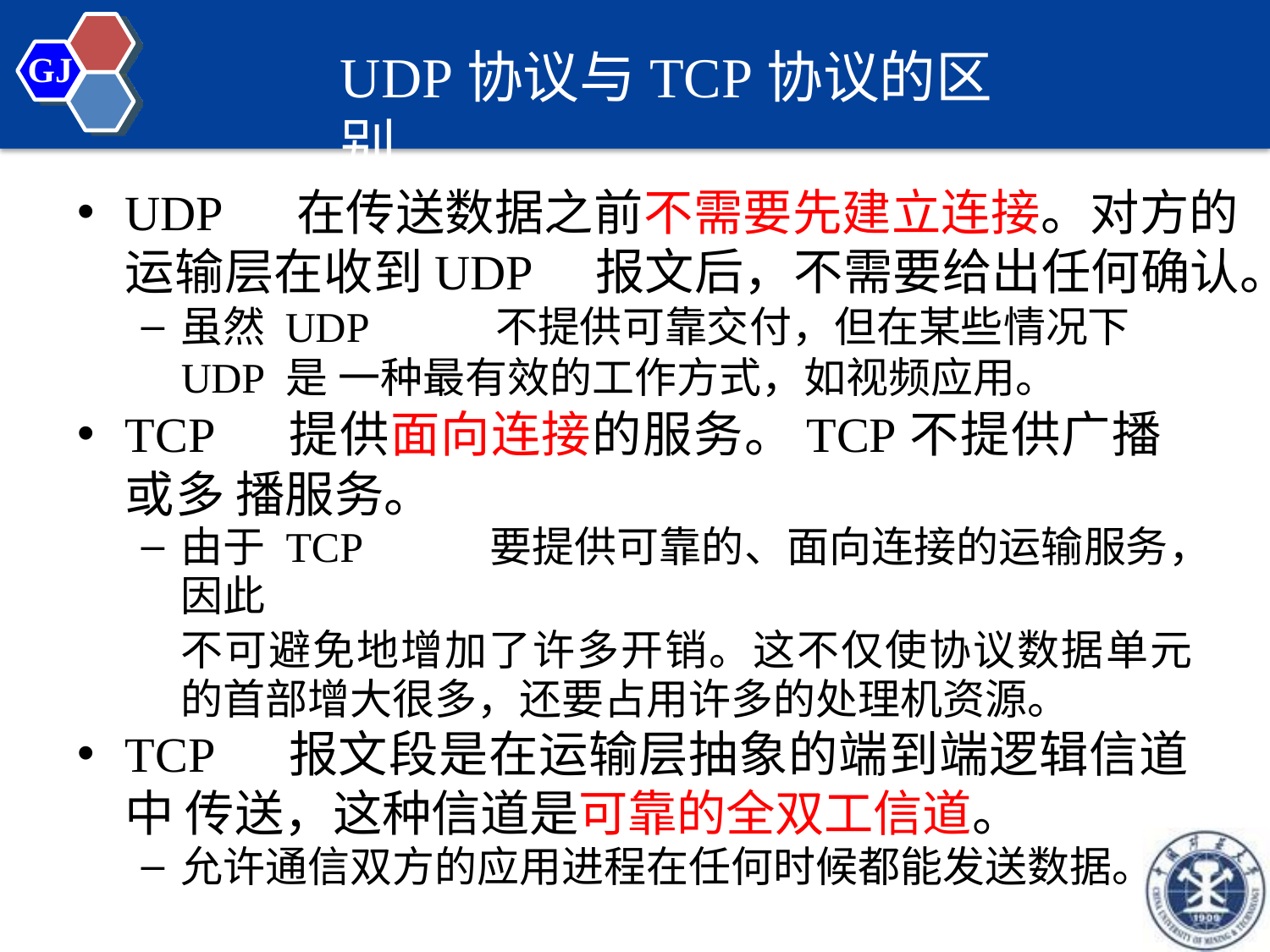

# UDP协议与TCP协议的区别
GJ
UDP	在传送数据之前不需要先建立连接。对方的 运输层在收到UDP	报文后，不需要给出任何确认。
虽然 UDP	不提供可靠交付，但在某些情况下 UDP	是 一种最有效的工作方式，如视频应用。
TCP	提供面向连接的服务。TCP不提供广播或多 播服务。
由于 TCP	要提供可靠的、面向连接的运输服务，因此
不可避免地增加了许多开销。这不仅使协议数据单元 的首部增大很多，还要占用许多的处理机资源。
TCP	报文段是在运输层抽象的端到端逻辑信道中 传送，这种信道是可靠的全双工信道。
允许通信双方的应用进程在任何时候都能发送数据。